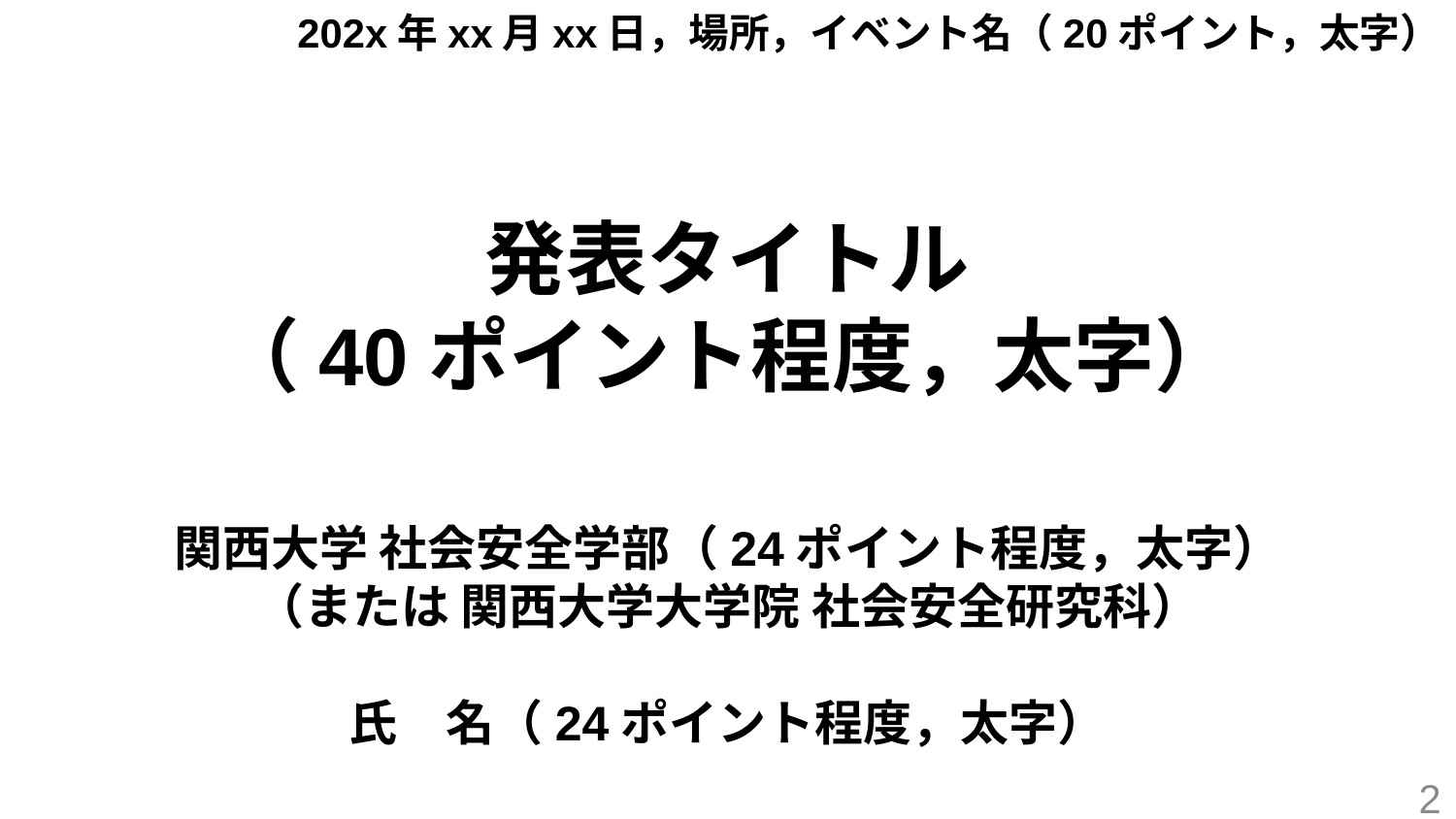

202x年xx月xx日，場所，イベント名（20ポイント，太字）
発表タイトル
（40ポイント程度，太字）

関西大学 社会安全学部（24ポイント程度，太字）
（または 関西大学大学院 社会安全研究科）

氏　名（24ポイント程度，太字）
2